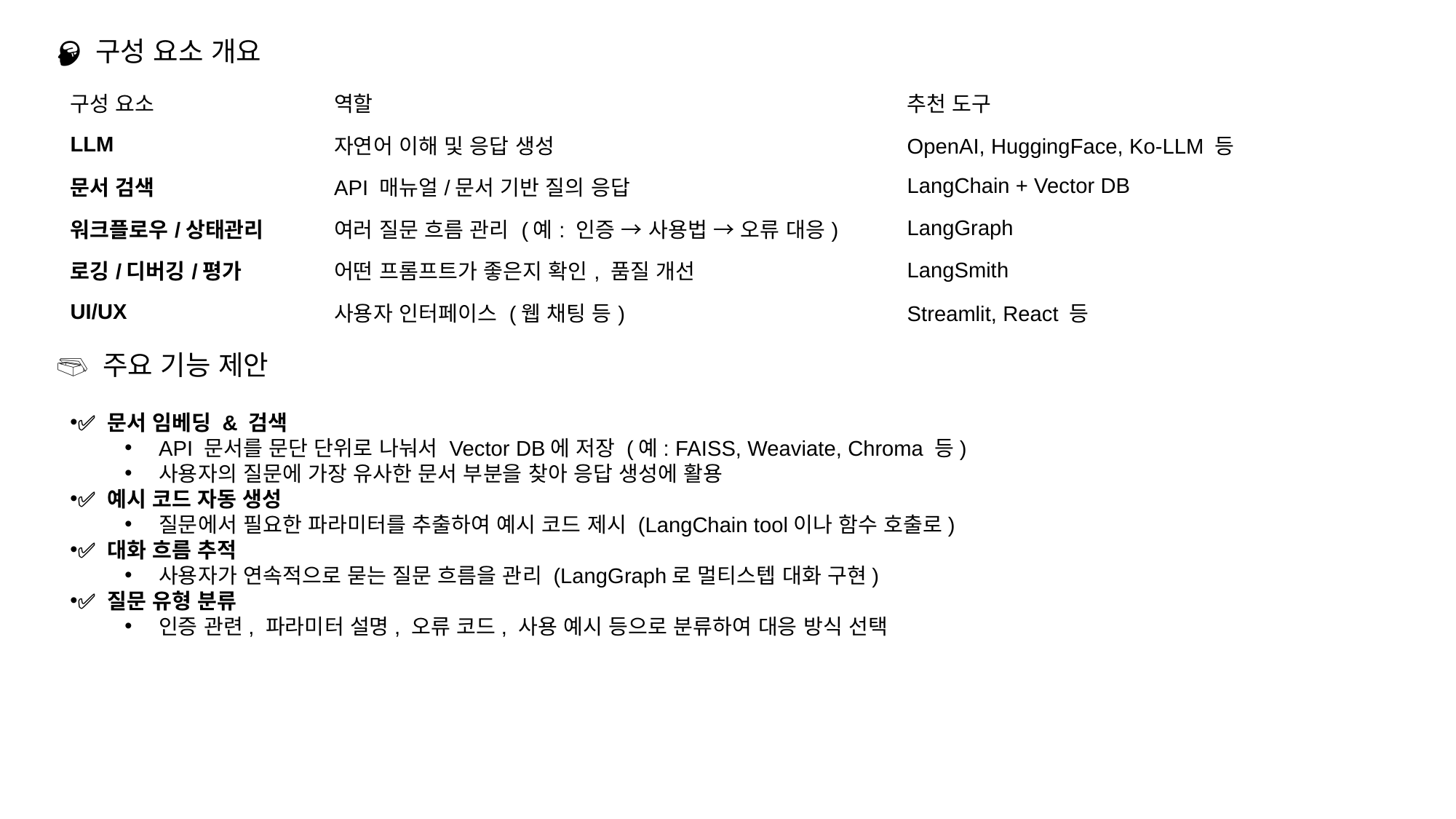

🧠 구성 요소 개요
| 구성 요소 | 역할 | 추천 도구 |
| --- | --- | --- |
| LLM | 자연어 이해 및 응답 생성 | OpenAI, HuggingFace, Ko-LLM 등 |
| 문서 검색 | API 매뉴얼/문서 기반 질의 응답 | LangChain + Vector DB |
| 워크플로우/상태관리 | 여러 질문 흐름 관리 (예: 인증 → 사용법 → 오류 대응) | LangGraph |
| 로깅/디버깅/평가 | 어떤 프롬프트가 좋은지 확인, 품질 개선 | LangSmith |
| UI/UX | 사용자 인터페이스 (웹 채팅 등) | Streamlit, React 등 |
🗃️ 주요 기능 제안
✅ 문서 임베딩 & 검색
API 문서를 문단 단위로 나눠서 Vector DB에 저장 (예: FAISS, Weaviate, Chroma 등)
사용자의 질문에 가장 유사한 문서 부분을 찾아 응답 생성에 활용
✅ 예시 코드 자동 생성
질문에서 필요한 파라미터를 추출하여 예시 코드 제시 (LangChain tool이나 함수 호출로)
✅ 대화 흐름 추적
사용자가 연속적으로 묻는 질문 흐름을 관리 (LangGraph로 멀티스텝 대화 구현)
✅ 질문 유형 분류
인증 관련, 파라미터 설명, 오류 코드, 사용 예시 등으로 분류하여 대응 방식 선택